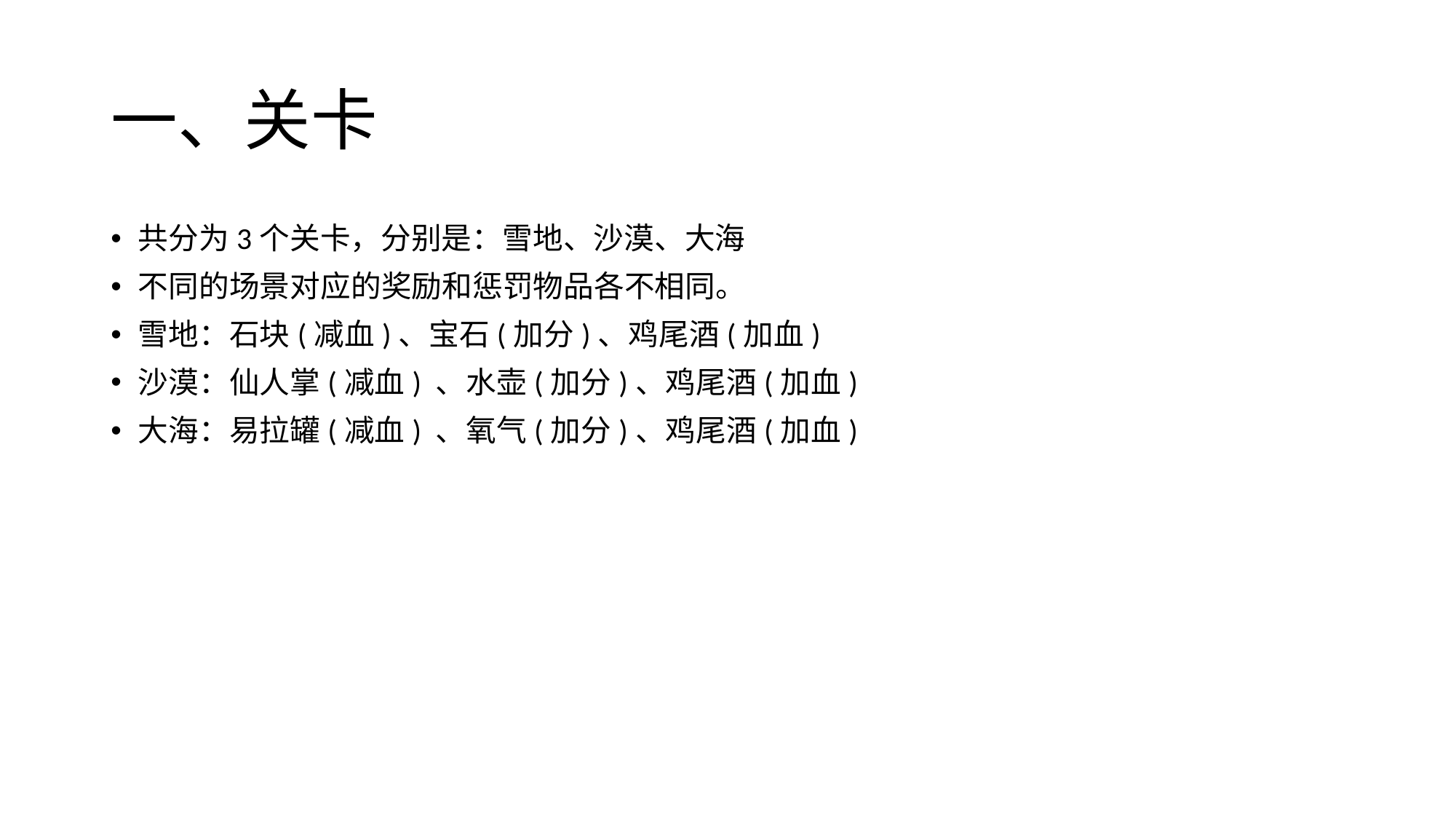

# 一、关卡
共分为3个关卡，分别是：雪地、沙漠、大海
不同的场景对应的奖励和惩罚物品各不相同。
雪地：石块(减血)、宝石(加分)、鸡尾酒(加血)
沙漠：仙人掌(减血) 、水壶(加分)、鸡尾酒(加血)
大海：易拉罐(减血) 、氧气(加分)、鸡尾酒(加血)